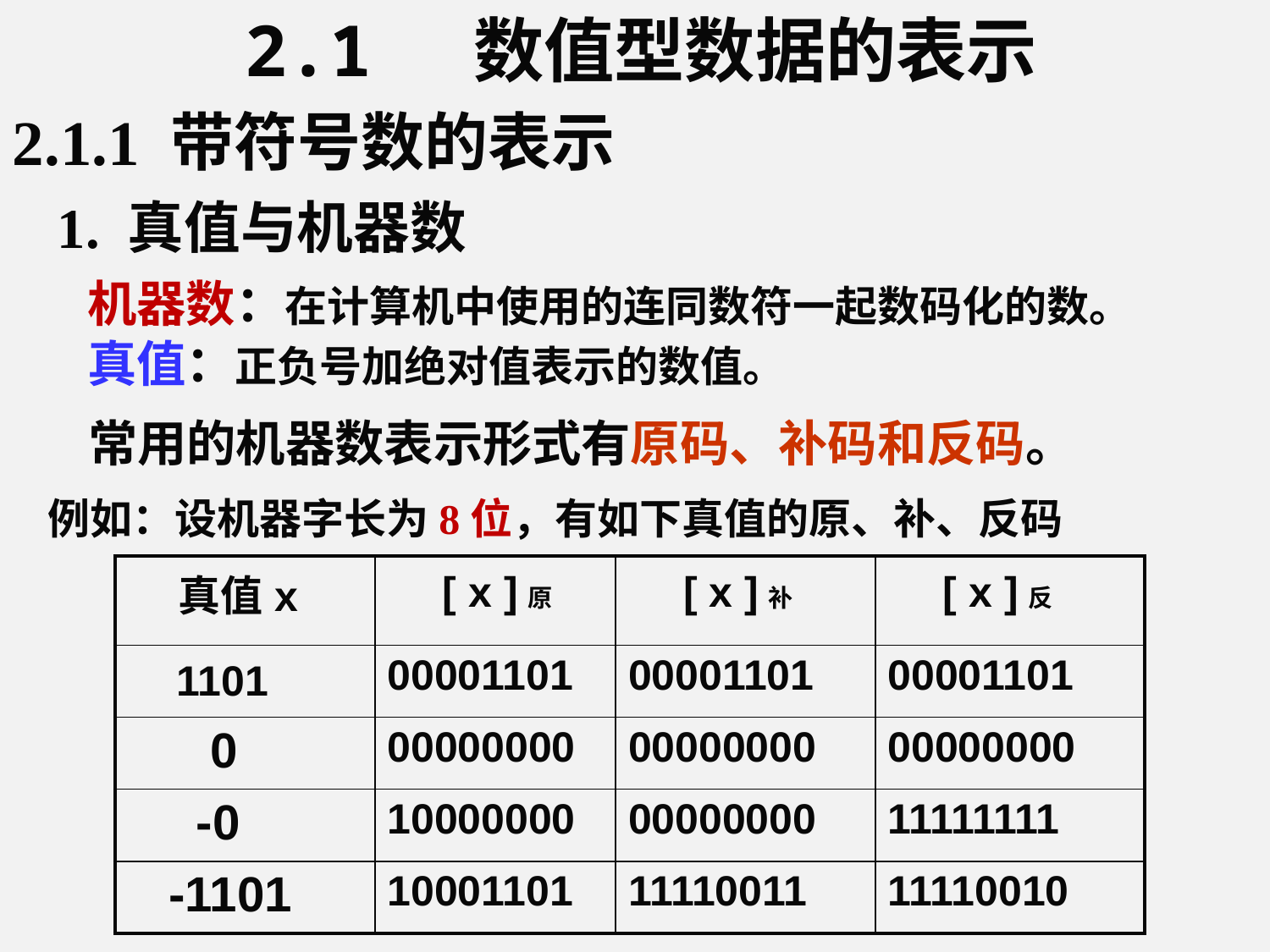

2.1  数值型数据的表示
2.1.1 带符号数的表示
1. 真值与机器数
机器数：在计算机中使用的连同数符一起数码化的数。
真值：正负号加绝对值表示的数值。
常用的机器数表示形式有原码、补码和反码。
例如：设机器字长为8位，有如下真值的原、补、反码
| 真值x | [ x ]原 | [ x ]补 | [ x ]反 |
| --- | --- | --- | --- |
| 1101 | 00001101 | 00001101 | 00001101 |
| 0 | 00000000 | 00000000 | 00000000 |
| -0 | 10000000 | 00000000 | 11111111 |
| -1101 | 10001101 | 11110011 | 11110010 |
3